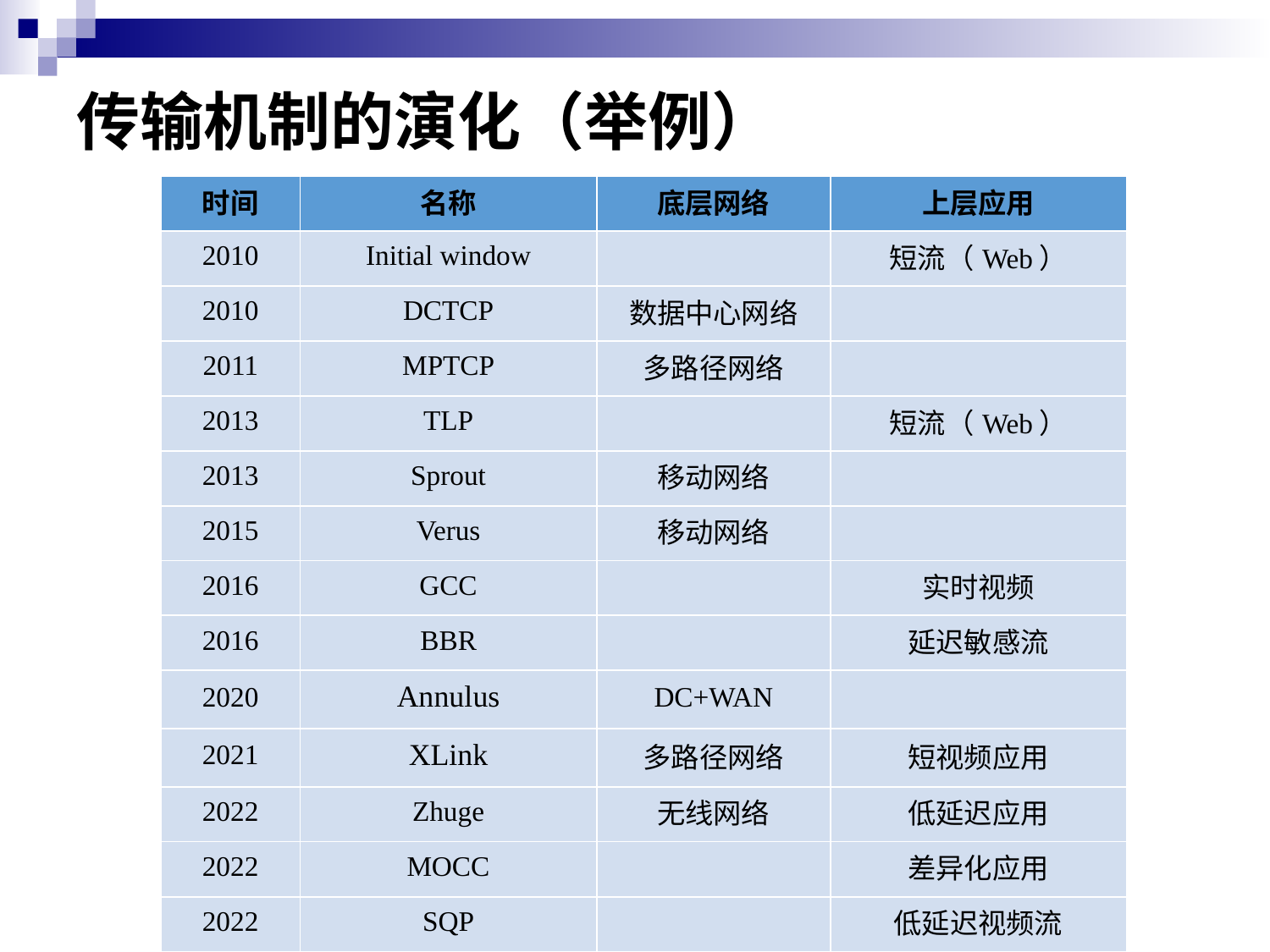

# 传输机制的演化（举例）
| 时间 | 名称 | 底层网络 | 上层应用 |
| --- | --- | --- | --- |
| 2010 | Initial window |  | 短流（Web） |
| 2010 | DCTCP | 数据中心网络 |  |
| 2011 | MPTCP | 多路径网络 |  |
| 2013 | TLP |  | 短流（Web） |
| 2013 | Sprout | 移动网络 |  |
| 2015 | Verus | 移动网络 |  |
| 2016 | GCC |  | 实时视频 |
| 2016 | BBR |  | 延迟敏感流 |
| 2020 | Annulus | DC+WAN |  |
| 2021 | XLink | 多路径网络 | 短视频应用 |
| 2022 | Zhuge | 无线网络 | 低延迟应用 |
| 2022 | MOCC |  | 差异化应用 |
| 2022 | SQP |  | 低延迟视频流 |
11